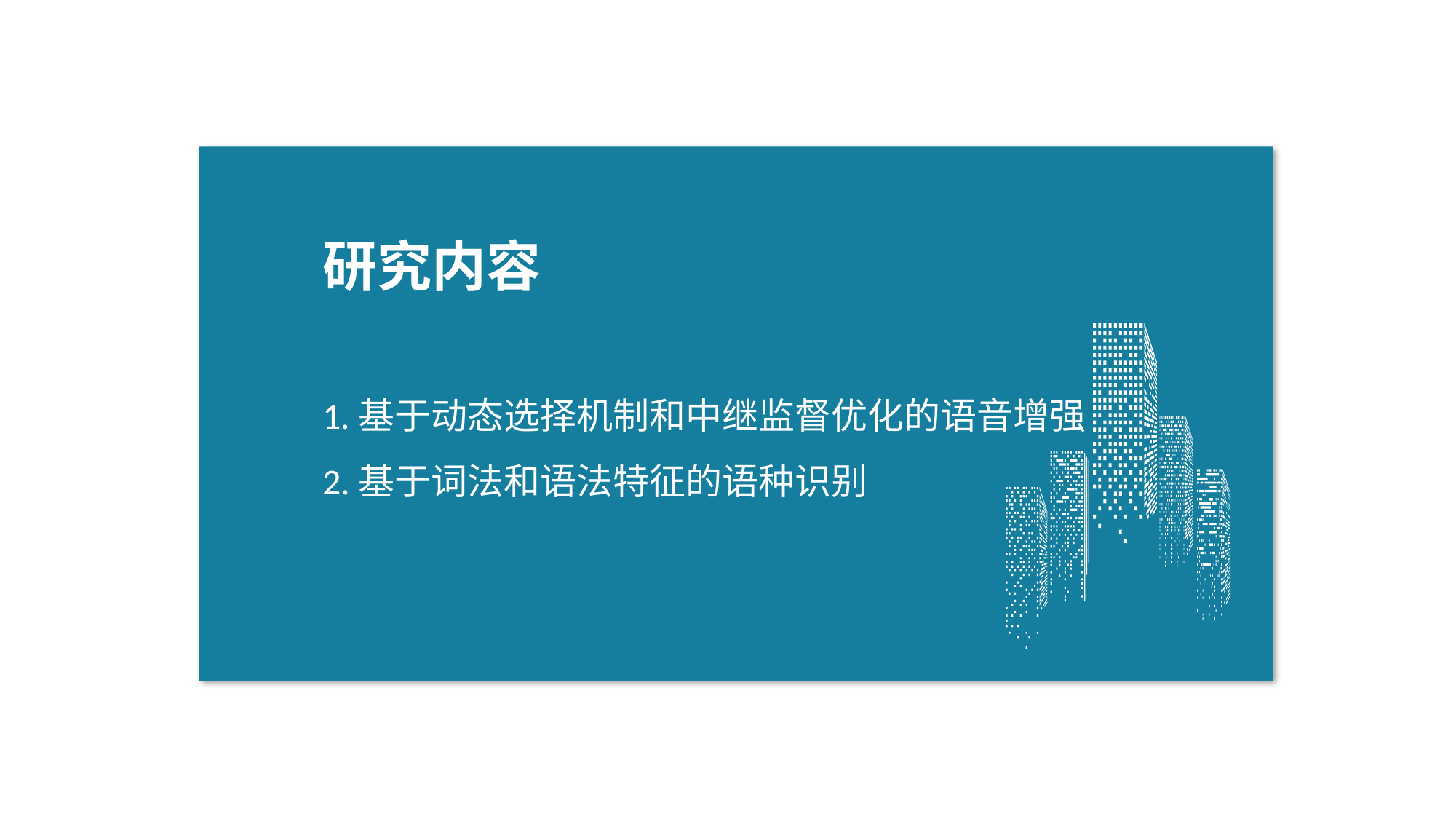

研究内容

1.基于动态选择机制和中继监督优化的语音增强
2.基于词法和语法特征的语种识别